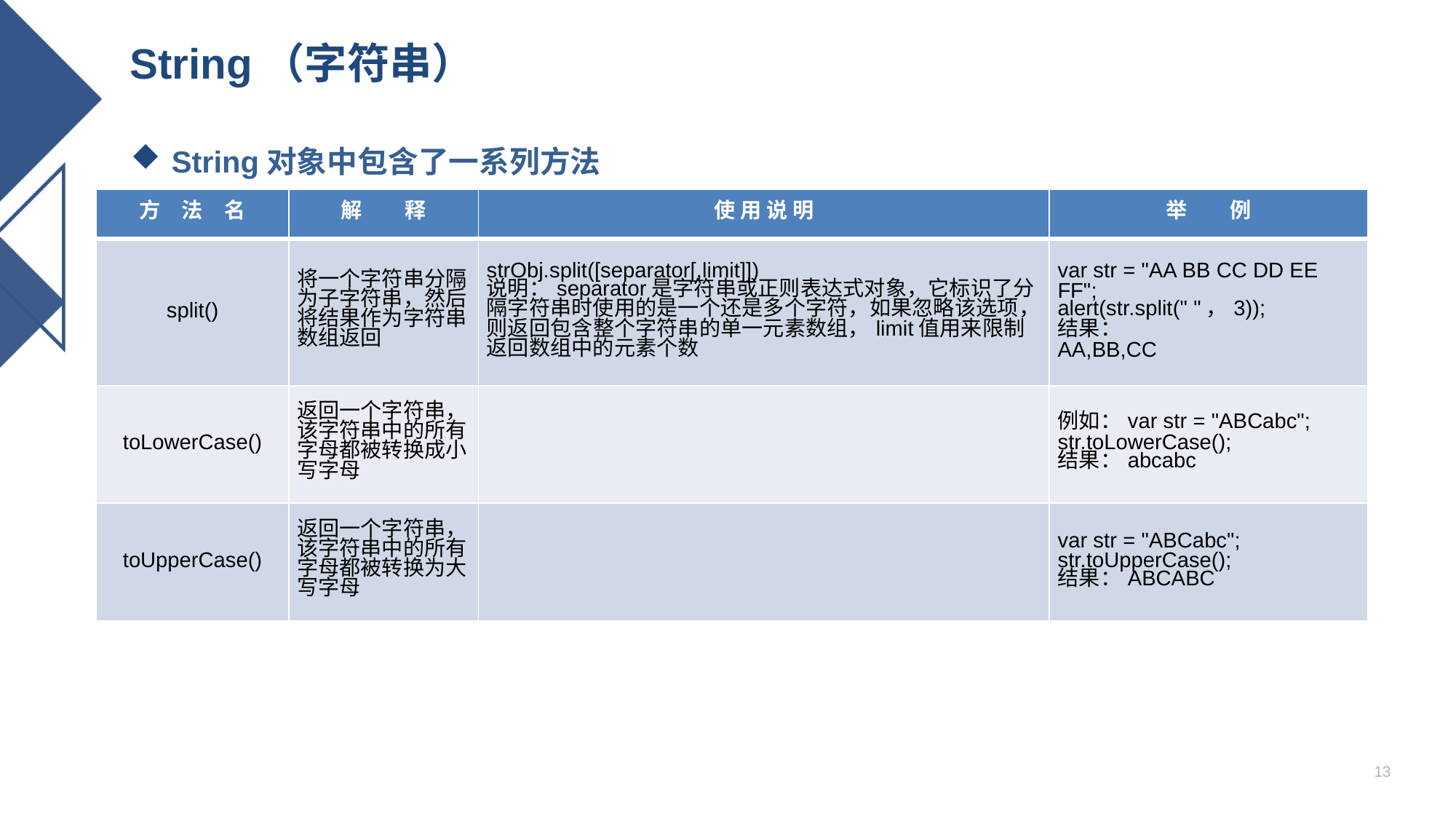

# String（字符串）
String对象中包含了一系列方法
| 方　法　名 | 解　　释 | 使 用 说 明 | 举　　例 |
| --- | --- | --- | --- |
| split() | 将一个字符串分隔为子字符串，然后将结果作为字符串数组返回 | strObj.split([separator[,limit]]) 说明：separator是字符串或正则表达式对象，它标识了分隔字符串时使用的是一个还是多个字符，如果忽略该选项，则返回包含整个字符串的单一元素数组，limit值用来限制返回数组中的元素个数 | var str = "AA BB CC DD EE FF"; alert(str.split(" "，3)); 结果： AA,BB,CC |
| toLowerCase() | 返回一个字符串，该字符串中的所有字母都被转换成小写字母 |  | 例如：var str = "ABCabc"; str.toLowerCase(); 结果：abcabc |
| toUpperCase() | 返回一个字符串，该字符串中的所有字母都被转换为大写字母 |  | var str = "ABCabc"; str.toUpperCase(); 结果：ABCABC |
13